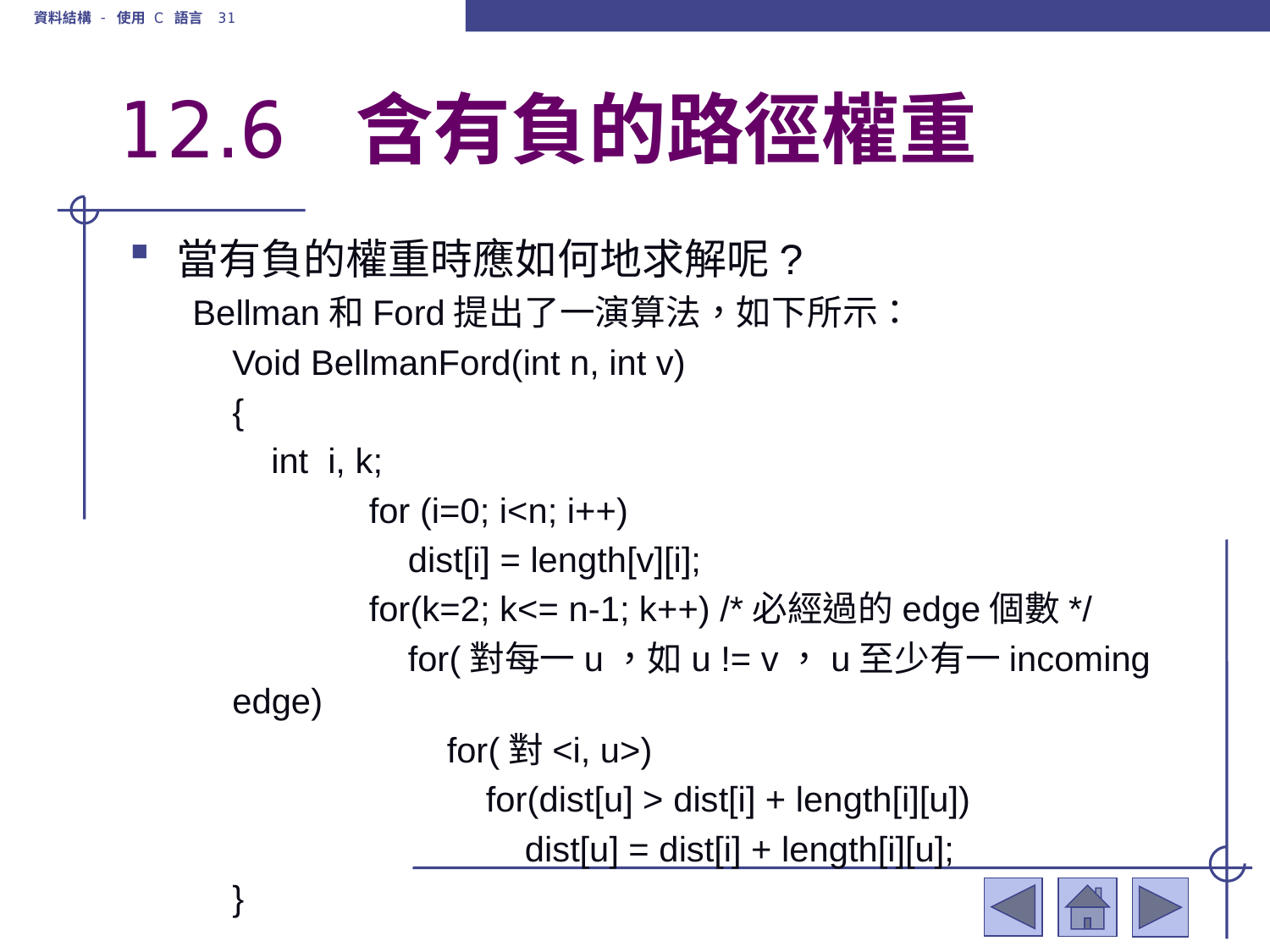

資料結構 - 使用 C 語言   31
# 12.6  含有負的路徑權重
當有負的權重時應如何地求解呢?
Bellman和Ford提出了一演算法，如下所示：
	Void BellmanFord(int n, int v)
	{
	    int  i, k;
		 for (i=0; i<n; i++)
		     dist[i] = length[v][i];
		 for(k=2; k<= n-1; k++) /*必經過的edge個數*/
		     for(對每一u，如u != v，u至少有一incoming edge)
		         for(對<i, u>)
		             for(dist[u] > dist[i] + length[i][u])
		                 dist[u] = dist[i] + length[i][u];
	}